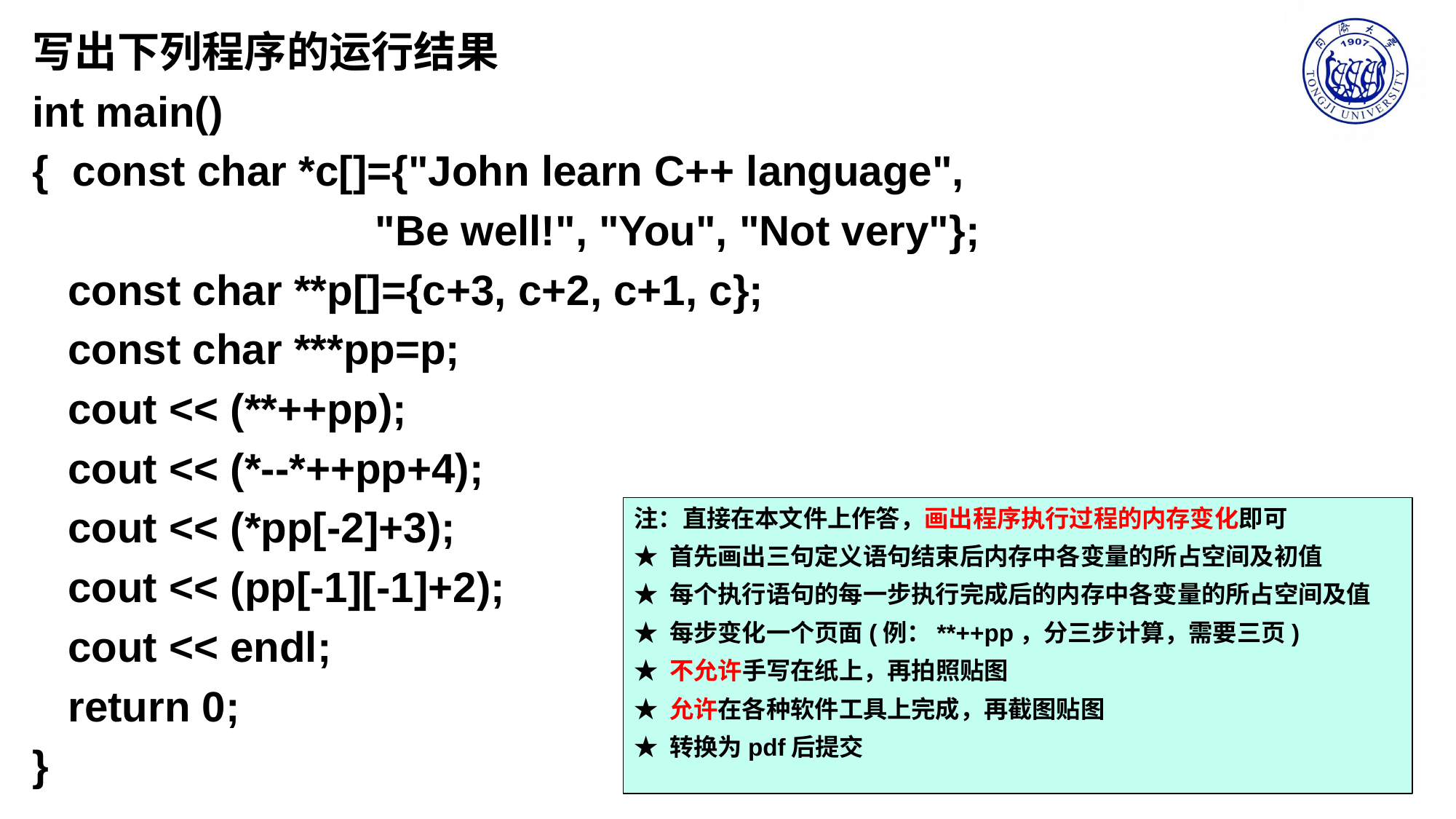

写出下列程序的运行结果
int main()
{  const char *c[]={"John learn C++ language",
                             "Be well!", "You", "Not very"};
   const char **p[]={c+3, c+2, c+1, c};
   const char ***pp=p;
   cout << (**++pp);
   cout << (*--*++pp+4);
   cout << (*pp[-2]+3);
   cout << (pp[-1][-1]+2);
   cout << endl;
   return 0;
}
注：直接在本文件上作答，画出程序执行过程的内存变化即可
★ 首先画出三句定义语句结束后内存中各变量的所占空间及初值
★ 每个执行语句的每一步执行完成后的内存中各变量的所占空间及值
★ 每步变化一个页面(例：**++pp，分三步计算，需要三页)
★ 不允许手写在纸上，再拍照贴图
★ 允许在各种软件工具上完成，再截图贴图
★ 转换为pdf后提交